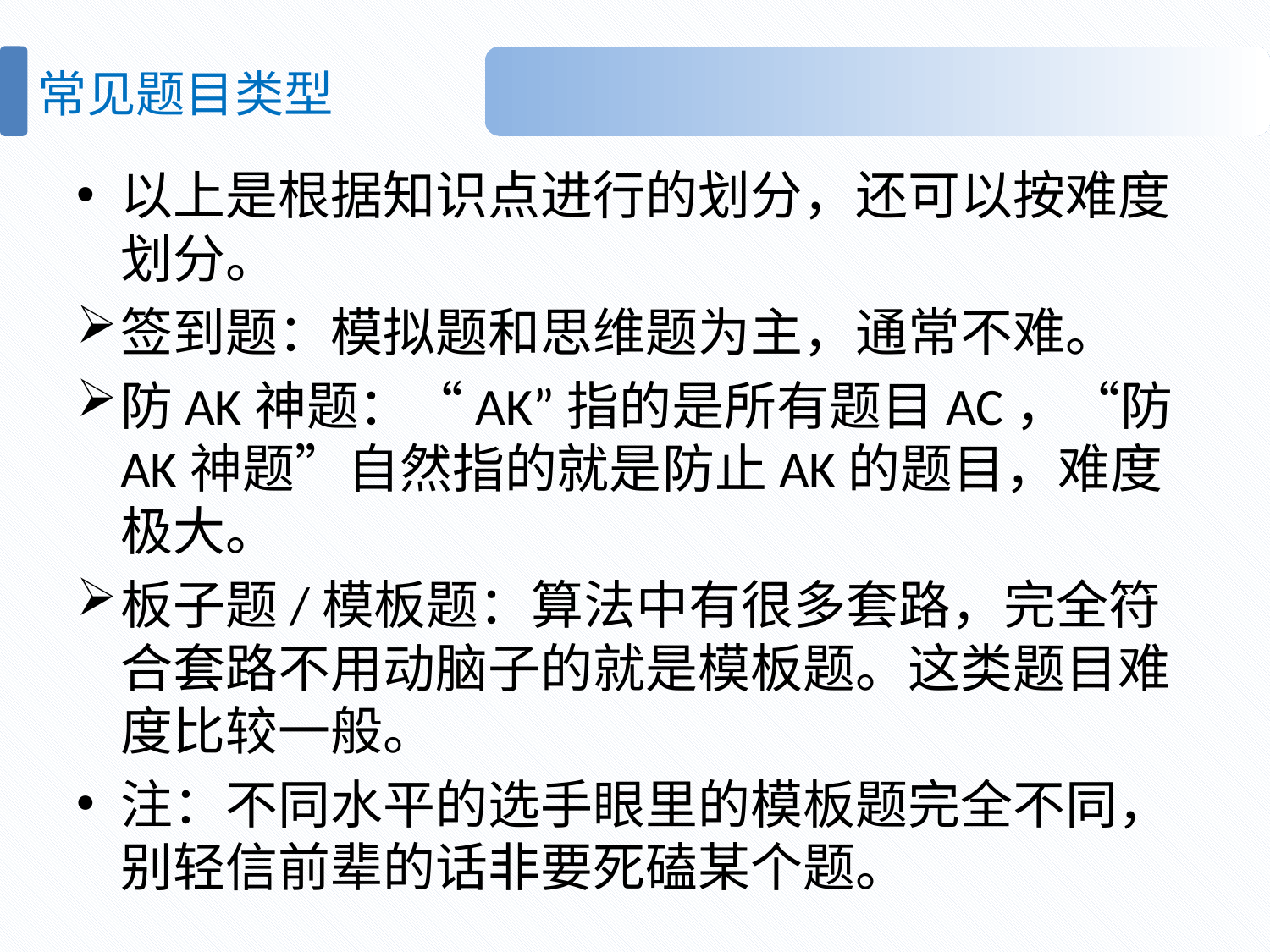

# 常见题目类型
以上是根据知识点进行的划分，还可以按难度划分。
签到题：模拟题和思维题为主，通常不难。
防AK神题：“AK”指的是所有题目AC，“防AK神题”自然指的就是防止AK的题目，难度极大。
板子题/模板题：算法中有很多套路，完全符合套路不用动脑子的就是模板题。这类题目难度比较一般。
注：不同水平的选手眼里的模板题完全不同，别轻信前辈的话非要死磕某个题。